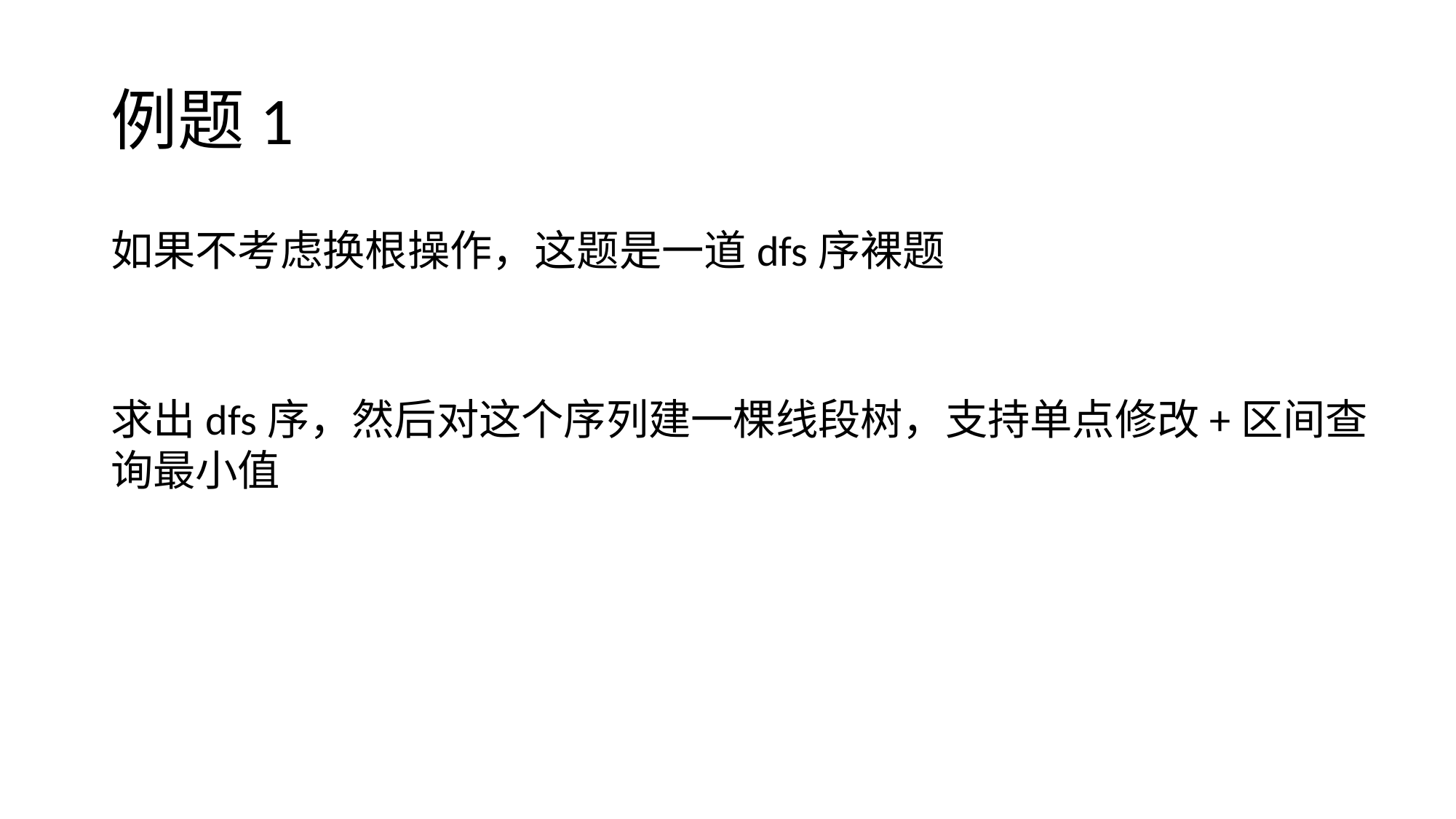

# 例题1

如果不考虑换根操作，这题是一道dfs序裸题
求出dfs序，然后对这个序列建一棵线段树，支持单点修改+区间查询最小值